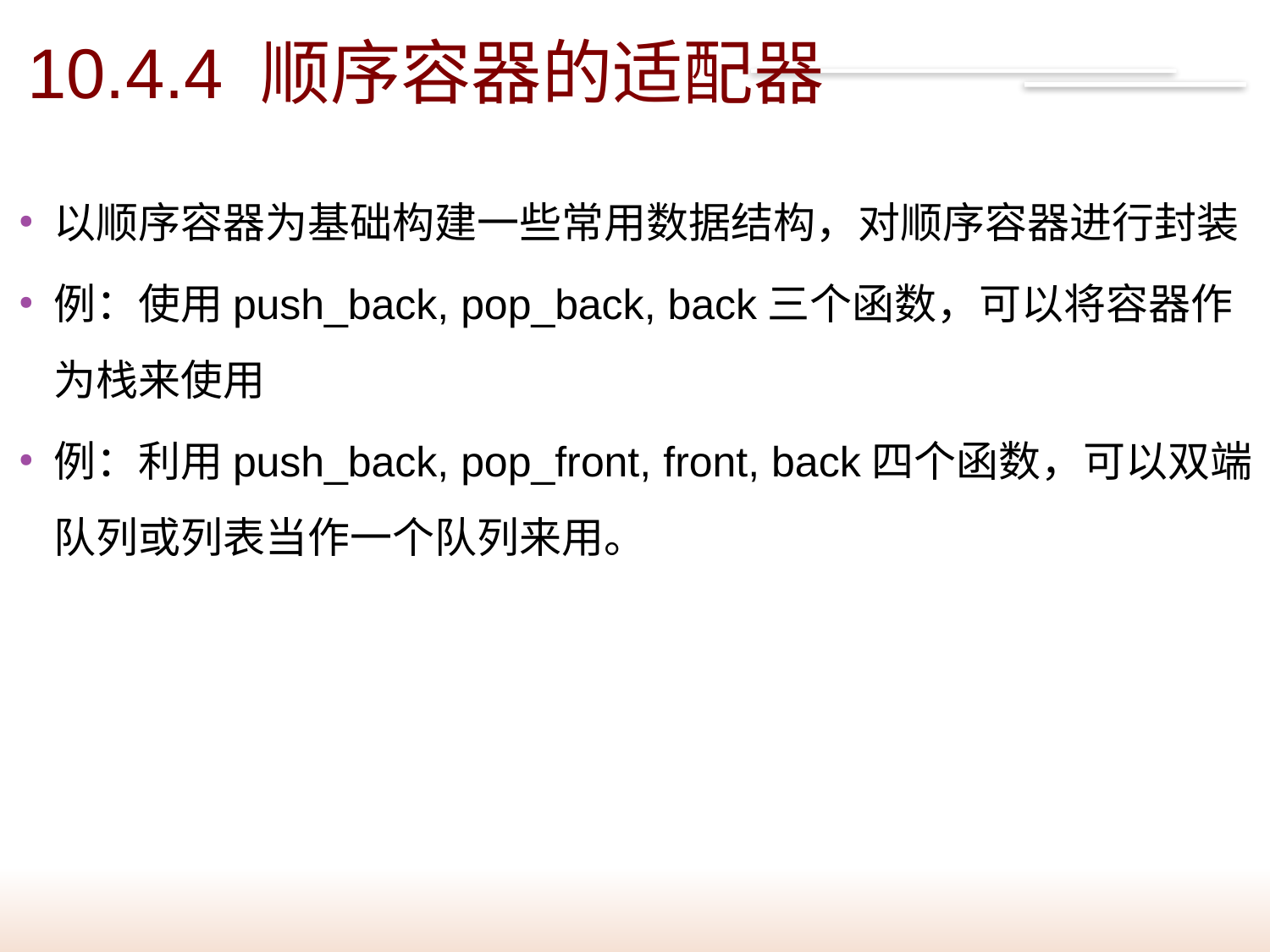

# 10.4.4 顺序容器的适配器
63
以顺序容器为基础构建一些常用数据结构，对顺序容器进行封装
例：使用push_back, pop_back, back三个函数，可以将容器作为栈来使用
例：利用push_back, pop_front, front, back四个函数，可以双端队列或列表当作一个队列来用。